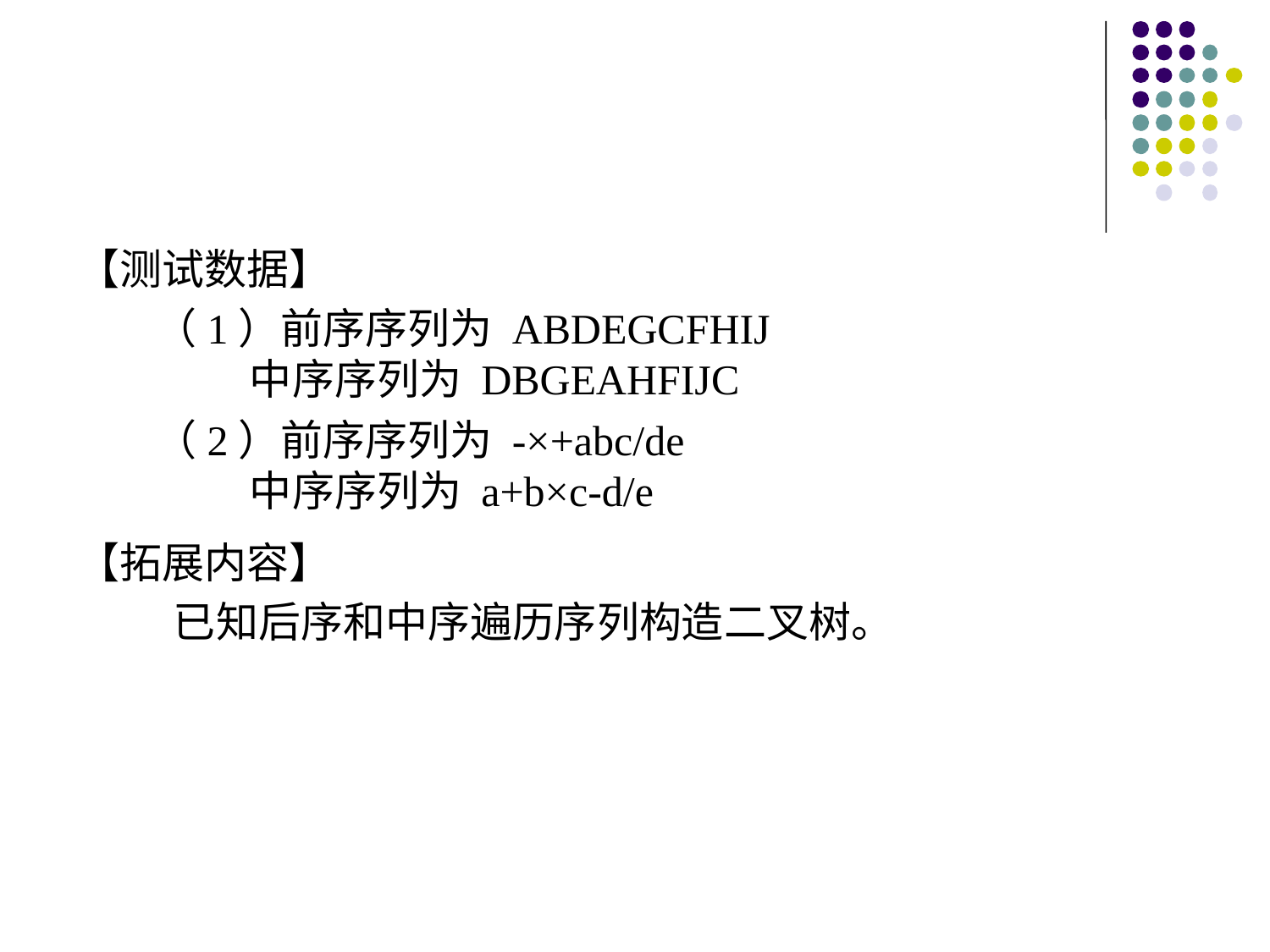

【测试数据】
       （1）前序序列为 ABDEGCFHIJ
                 中序序列为 DBGEAHFIJC
       （2）前序序列为 -×+abc/de
                 中序序列为 a+b×c-d/e
【拓展内容】
         已知后序和中序遍历序列构造二叉树。